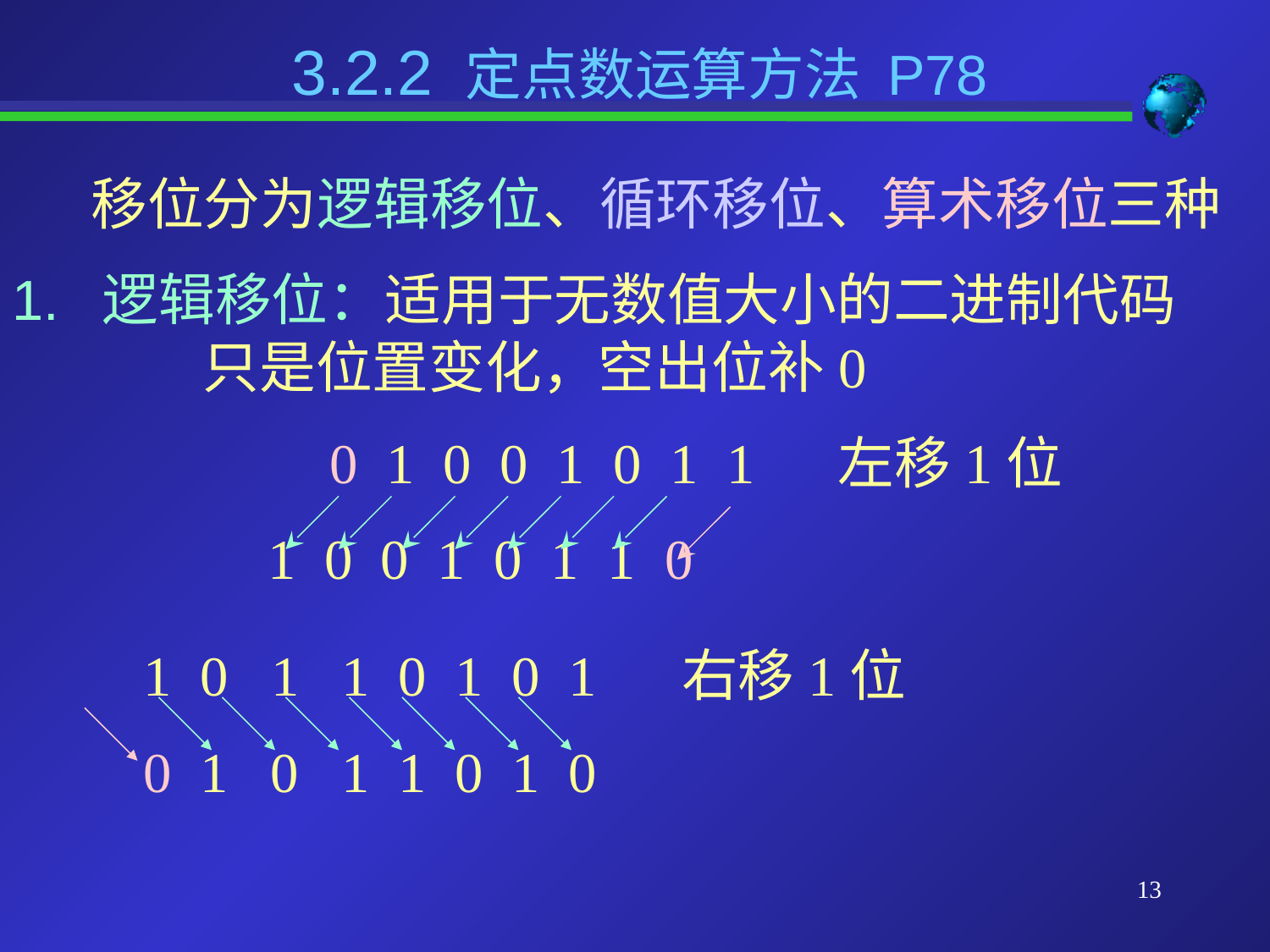

3.2.2 定点数运算方法 P78
移位分为逻辑移位、循环移位、算术移位三种
 逻辑移位：适用于无数值大小的二进制代码
	只是位置变化，空出位补0
 			0  1  0  0  1  0  1  1	左移1位
                  1  0  0  1  0  1  1  0

       1  0   1   1  0  1  0  1     右移1位
       0  1   0   1  1  0  1  0

13